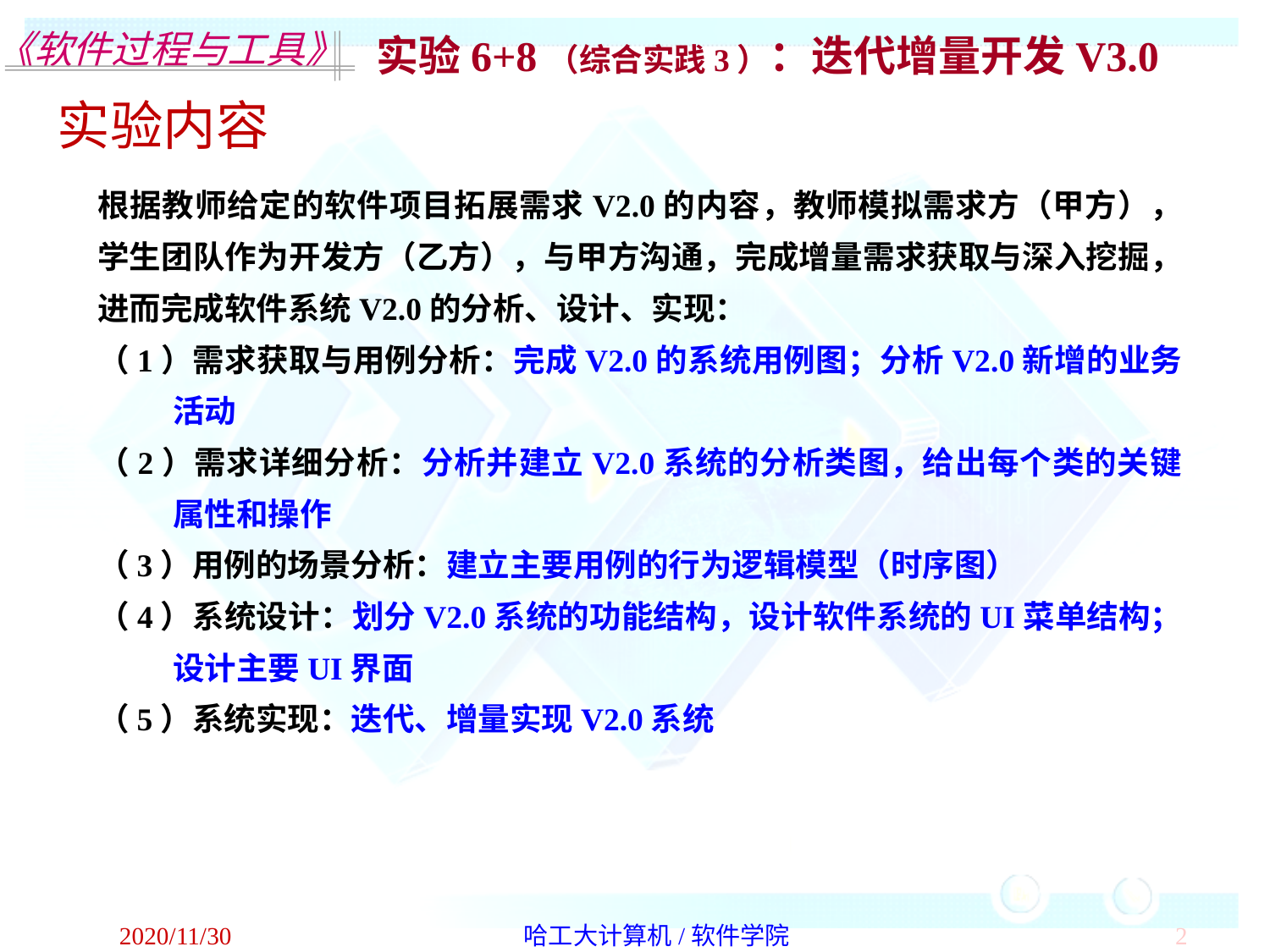

实验6+8（综合实践3）：迭代增量开发V3.0
实验内容

根据教师给定的软件项目拓展需求V2.0的内容，教师模拟需求方（甲方），学生团队作为开发方（乙方），与甲方沟通，完成增量需求获取与深入挖掘，进而完成软件系统V2.0的分析、设计、实现：
（1）需求获取与用例分析：完成V2.0的系统用例图；分析V2.0新增的业务活动
（2）需求详细分析：分析并建立V2.0系统的分析类图，给出每个类的关键属性和操作
（3）用例的场景分析：建立主要用例的行为逻辑模型（时序图）
（4）系统设计：划分V2.0系统的功能结构，设计软件系统的UI菜单结构；设计主要UI界面
（5）系统实现：迭代、增量实现V2.0系统